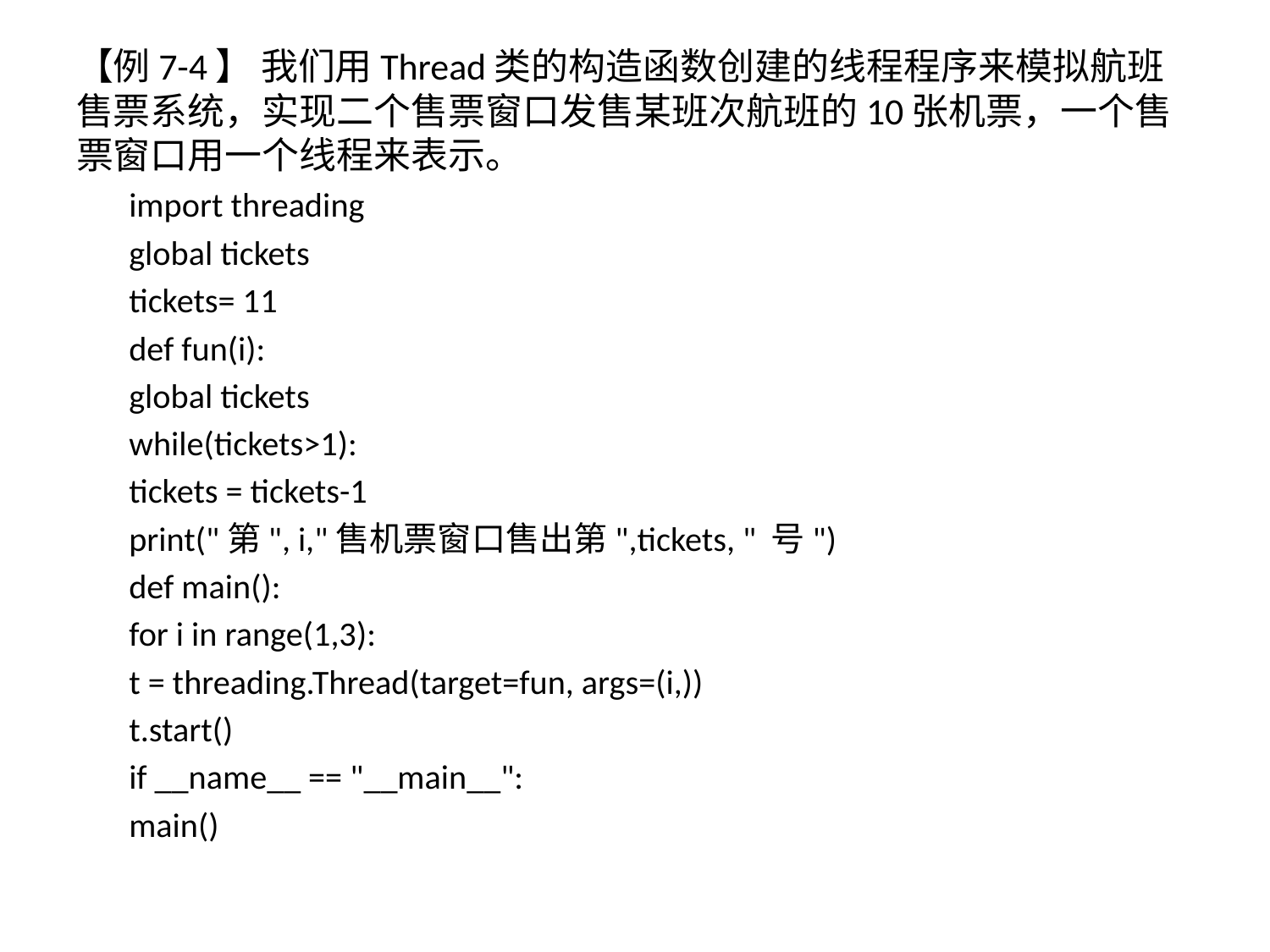

【例7-4】 我们用Thread类的构造函数创建的线程程序来模拟航班售票系统，实现二个售票窗口发售某班次航班的10张机票，一个售票窗口用一个线程来表示。
import threading
global tickets
tickets= 11
def fun(i):
	global tickets
	while(tickets>1):
		tickets = tickets-1
		print("第", i,"售机票窗口售出第",tickets, " 号")
def main():
	for i in range(1,3):
		t = threading.Thread(target=fun, args=(i,))
		t.start()
if __name__ == "__main__":
	main()